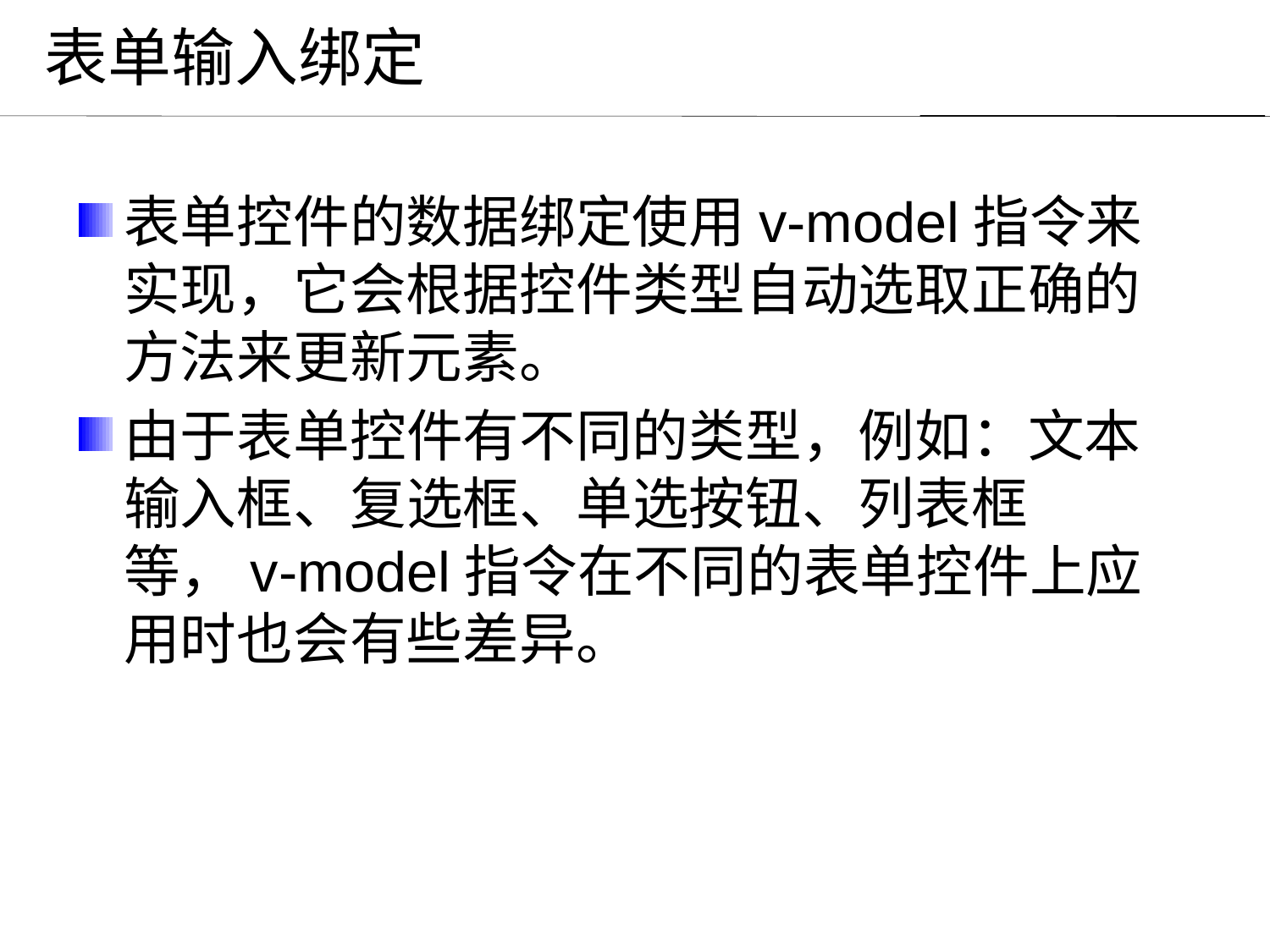

# 表单输入绑定
表单控件的数据绑定使用v-model指令来实现，它会根据控件类型自动选取正确的方法来更新元素。
由于表单控件有不同的类型，例如：文本输入框、复选框、单选按钮、列表框等，v-model指令在不同的表单控件上应用时也会有些差异。